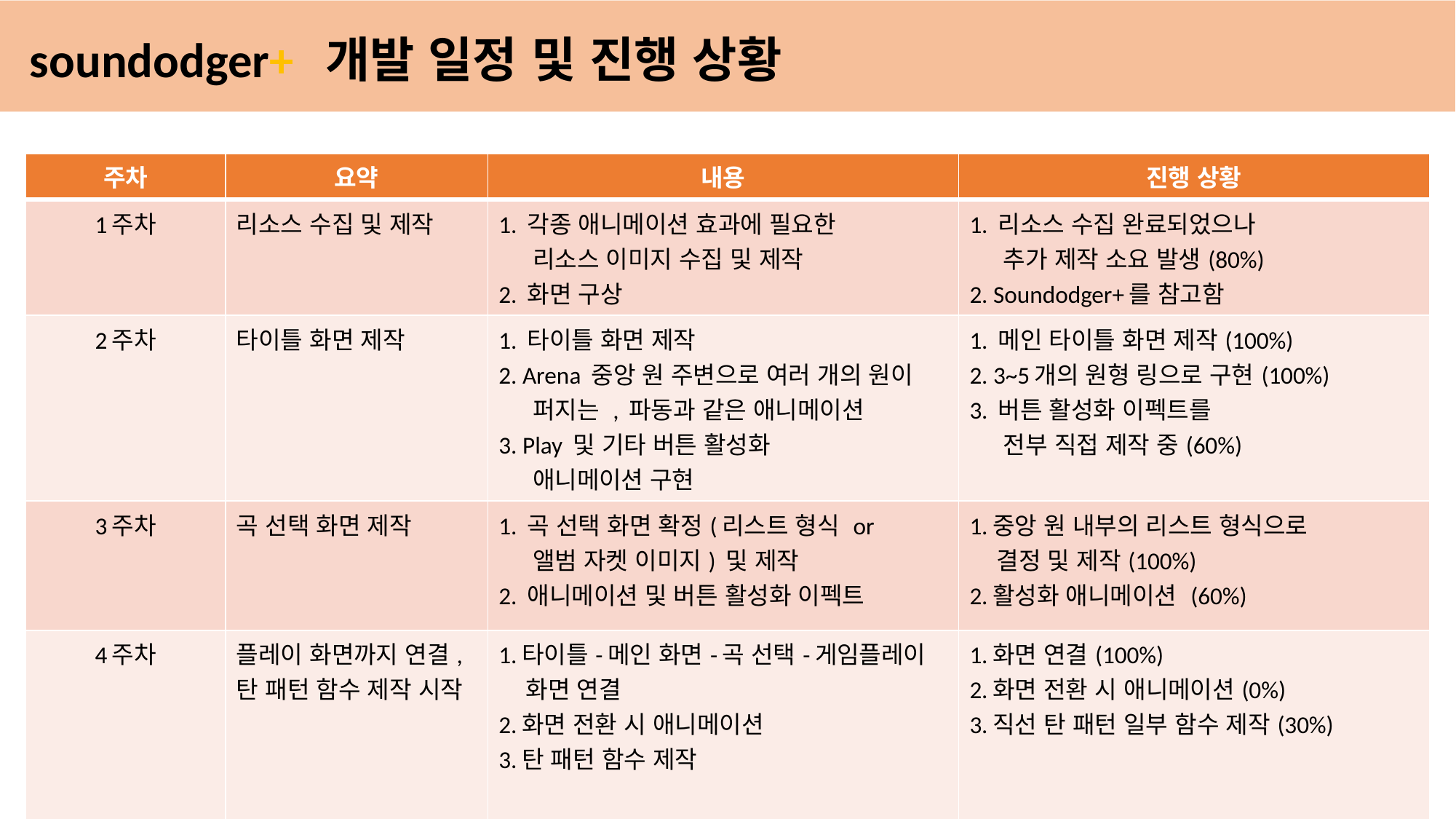

soundodger+  개발 일정 및 진행 상황
| 주차 | 요약 | 내용 | 진행 상황 |
| --- | --- | --- | --- |
| 1주차 | 리소스 수집 및 제작 | 1. 각종 애니메이션 효과에 필요한 리소스 이미지 수집 및 제작 2. 화면 구상 | 1. 리소스 수집 완료되었으나 추가 제작 소요 발생(80%) 2. Soundodger+를 참고함 |
| 2주차 | 타이틀 화면 제작 | 1. 타이틀 화면 제작 2. Arena 중앙 원 주변으로 여러 개의 원이 퍼지는 , 파동과 같은 애니메이션 3. Play 및 기타 버튼 활성화 애니메이션 구현 | 1. 메인 타이틀 화면 제작(100%) 2. 3~5개의 원형 링으로 구현(100%) 3. 버튼 활성화 이펙트를 전부 직접 제작 중(60%) |
| 3주차 | 곡 선택 화면 제작 | 1. 곡 선택 화면 확정(리스트 형식 or 앨범 자켓 이미지) 및 제작 2. 애니메이션 및 버튼 활성화 이펙트 | 1.중앙 원 내부의 리스트 형식으로 결정 및 제작(100%) 2.활성화 애니메이션 (60%) |
| 4주차 | 플레이 화면까지 연결,탄 패턴 함수 제작 시작 | 1.타이틀-메인 화면-곡 선택-게임플레이 화면 연결 2.화면 전환 시 애니메이션 3.탄 패턴 함수 제작 | 1.화면 연결(100%) 2.화면 전환 시 애니메이션(0%) 3.직선 탄 패턴 일부 함수 제작(30%) |